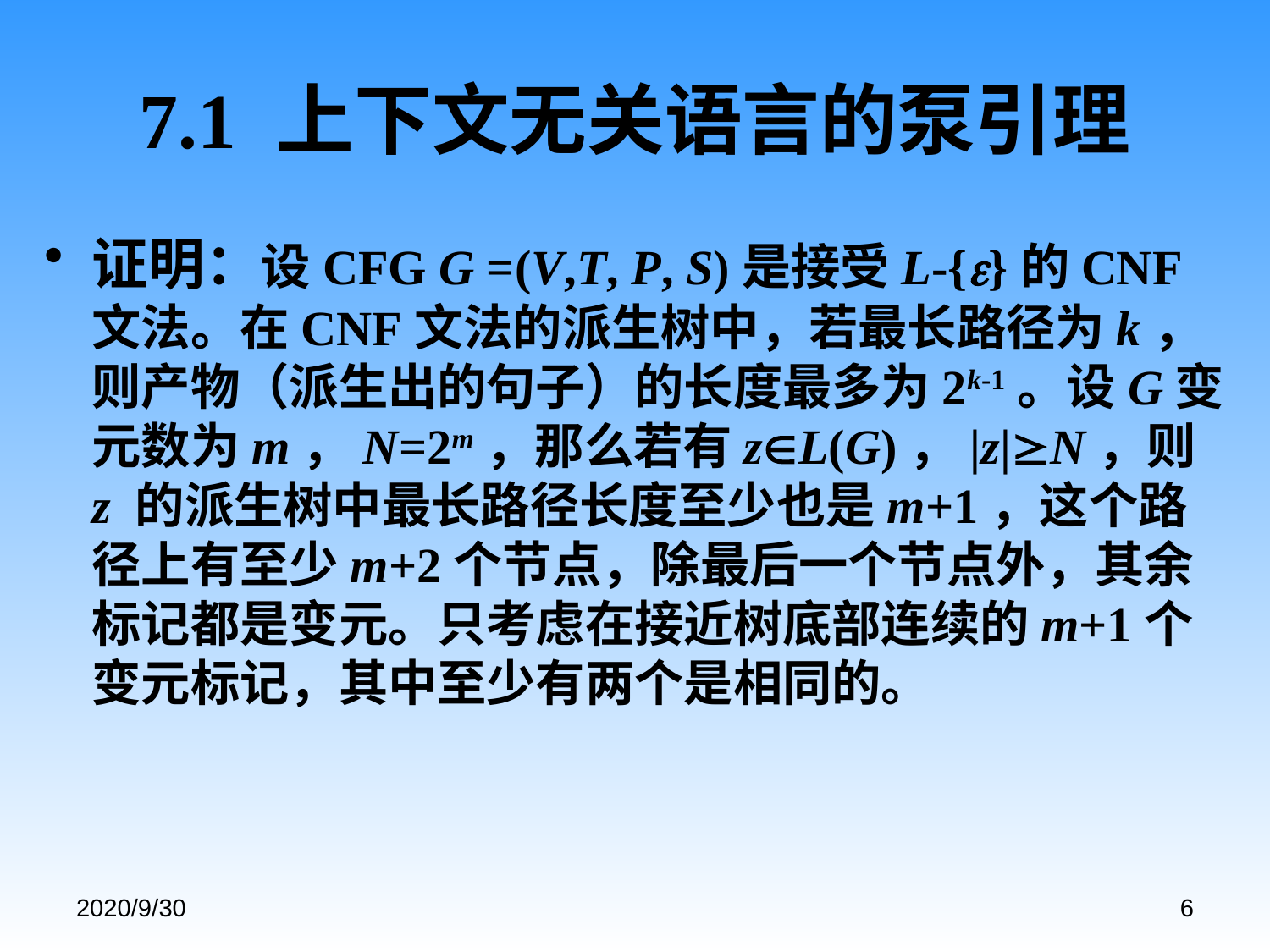

# 7.1 上下文无关语言的泵引理
证明：设CFG G =(V,T, P, S)是接受L-{ε}的CNF文法。在CNF文法的派生树中，若最长路径为k，则产物（派生出的句子）的长度最多为2k-1。设G变元数为m，N=2m，那么若有z∈L(G)，|z|≥N，则z 的派生树中最长路径长度至少也是m+1，这个路径上有至少m+2个节点，除最后一个节点外，其余标记都是变元。只考虑在接近树底部连续的m+1个变元标记，其中至少有两个是相同的。
2020/9/30
6